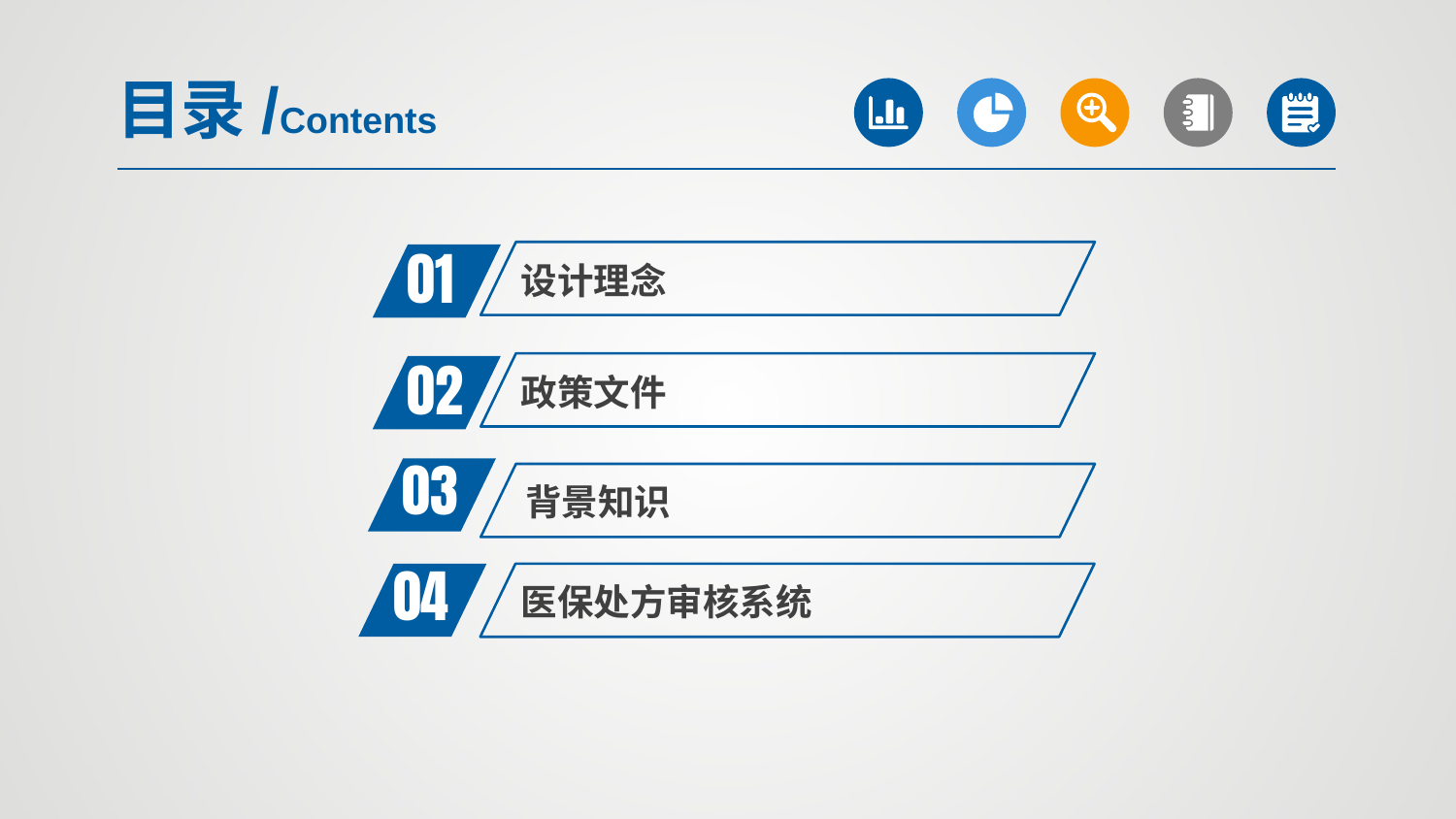

目录/Contents

01

设计理念
02

政策文件
03

背景知识
04

医保处方审核系统